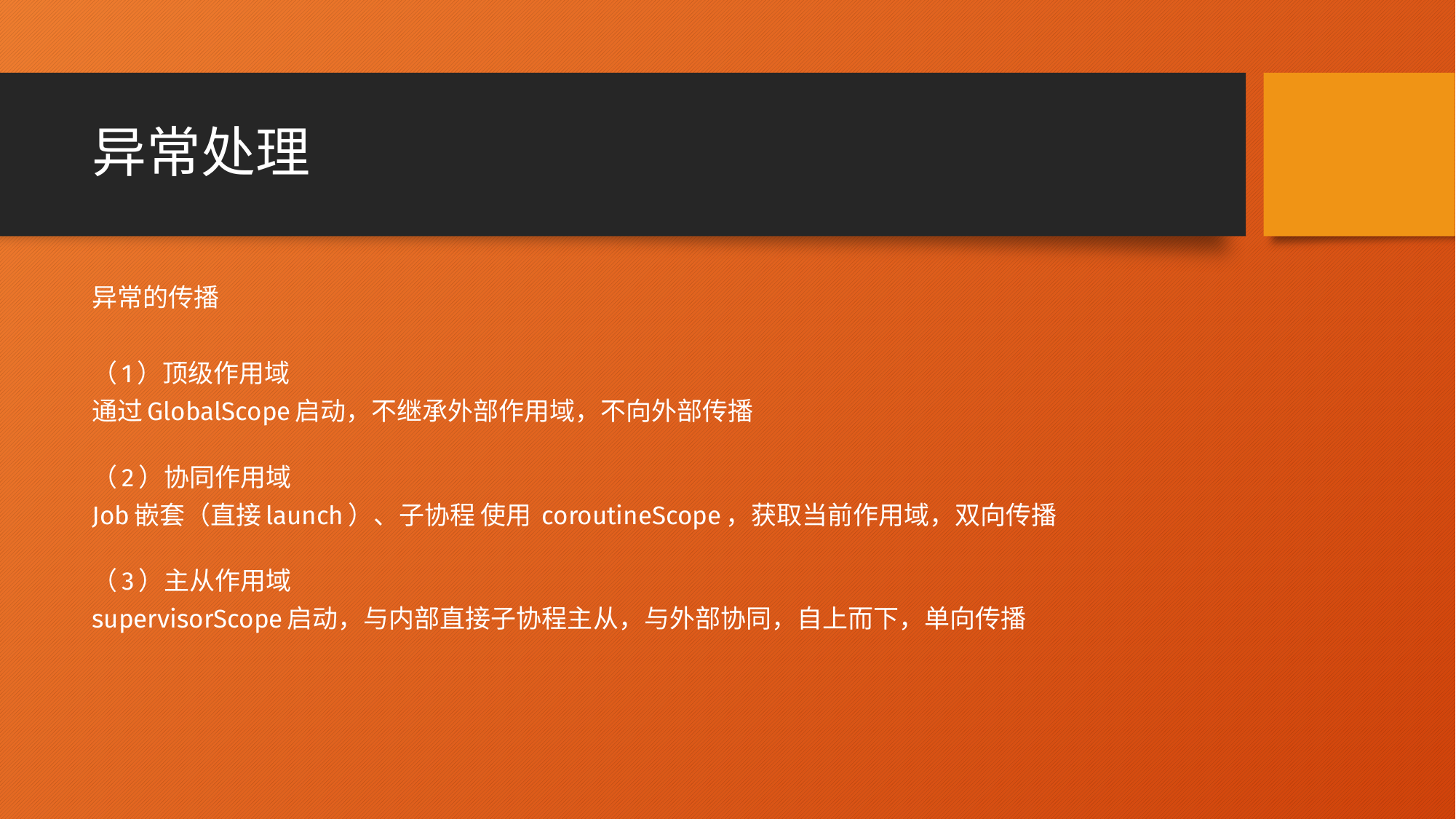

# 异常处理
异常的传播

（1）顶级作用域
通过GlobalScope启动，不继承外部作用域，不向外部传播
（2）协同作用域
Job嵌套（直接launch）、子协程 使用 coroutineScope，获取当前作用域，双向传播
（3）主从作用域
supervisorScope启动，与内部直接子协程主从，与外部协同，自上而下，单向传播